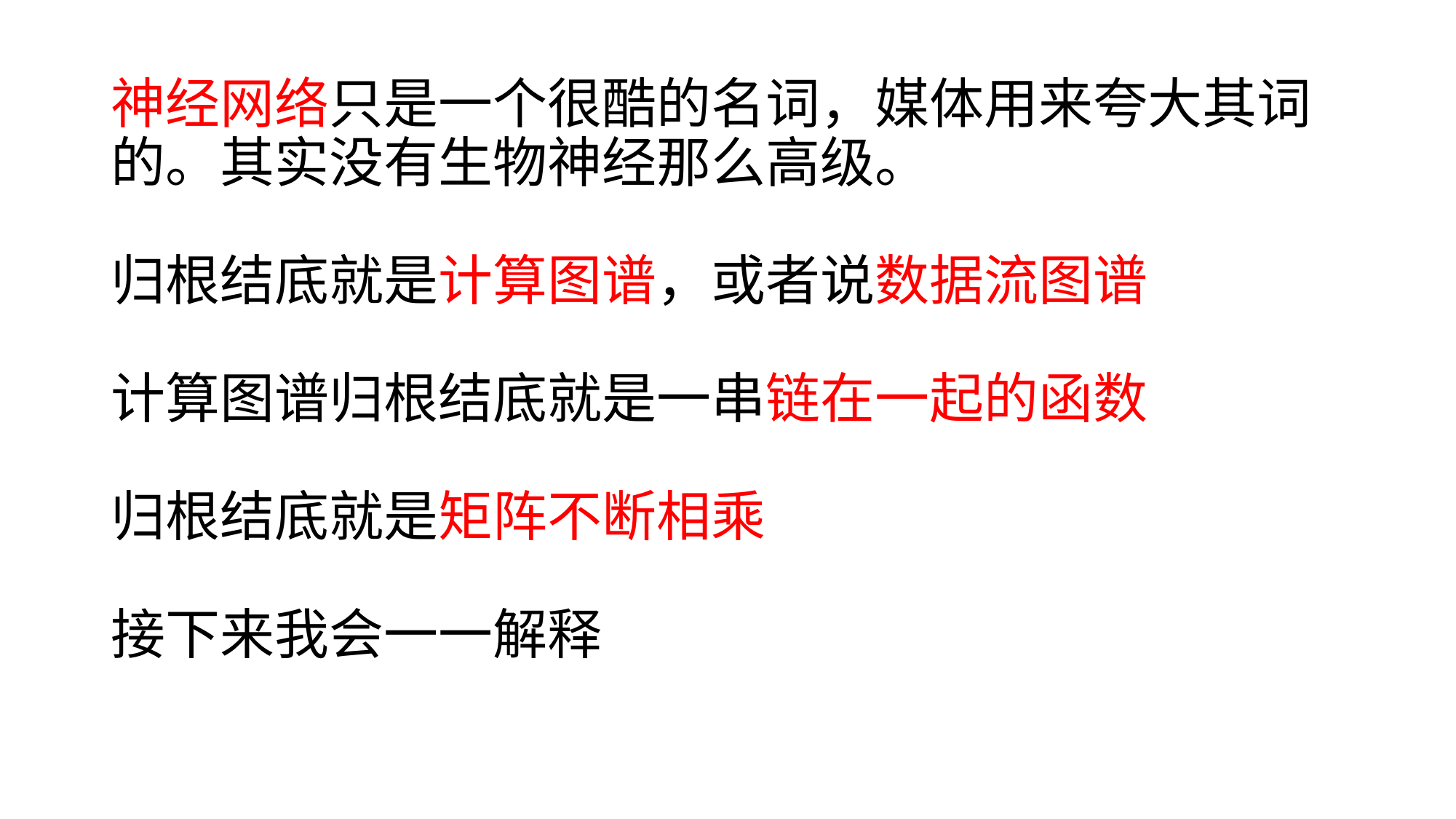

# 神经网络只是一个很酷的名词，媒体用来夸大其词的。其实没有生物神经那么高级。 归根结底就是计算图谱，或者说数据流图谱 计算图谱归根结底就是一串链在一起的函数 归根结底就是矩阵不断相乘 接下来我会一一解释